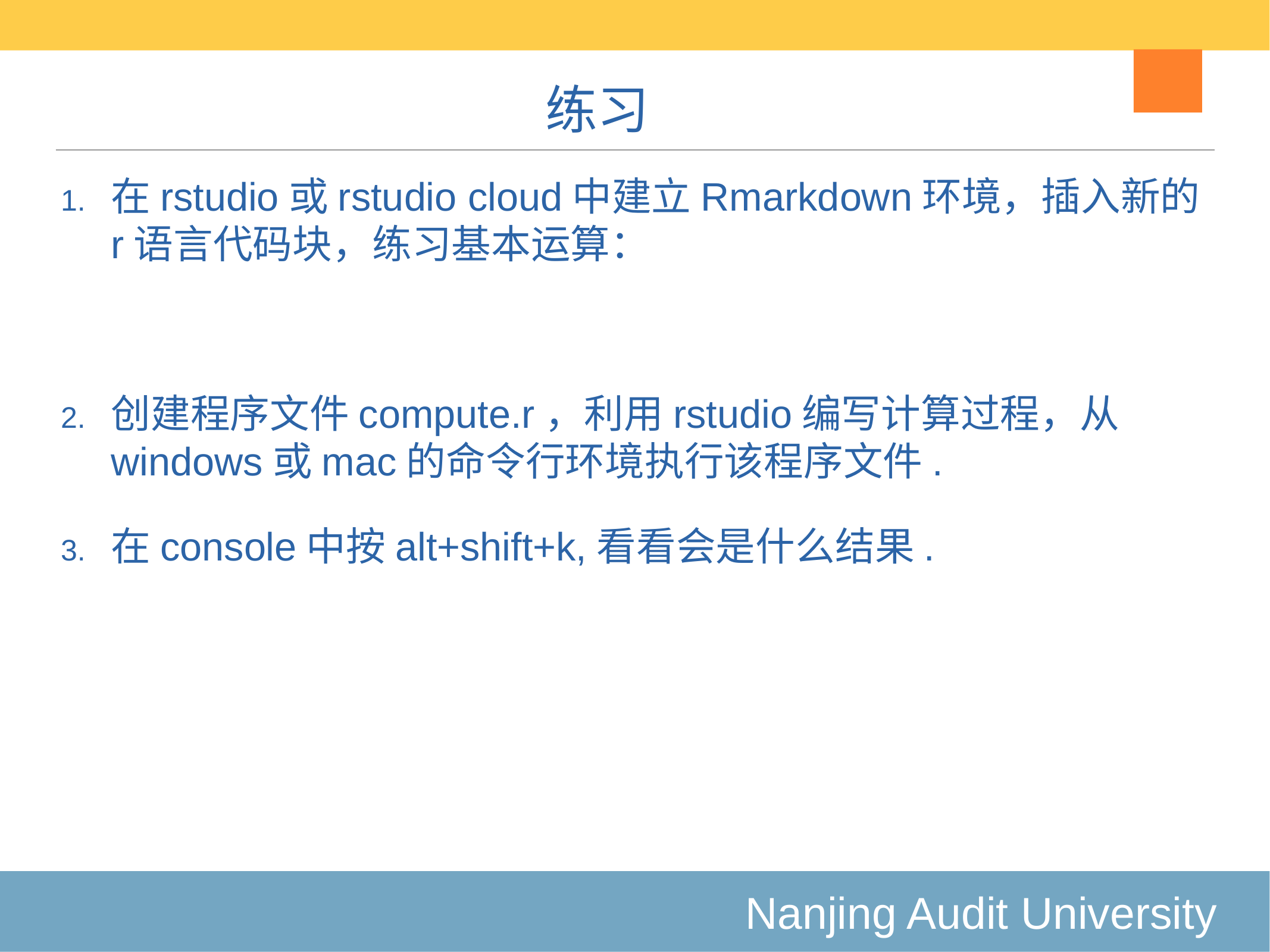

# 练习
在rstudio或rstudio cloud中建立Rmarkdown环境，插入新的r语言代码块，练习基本运算：

创建程序文件compute.r，利用rstudio编写计算过程，从windows或mac的命令行环境执行该程序文件.
在console中按alt+shift+k,看看会是什么结果.